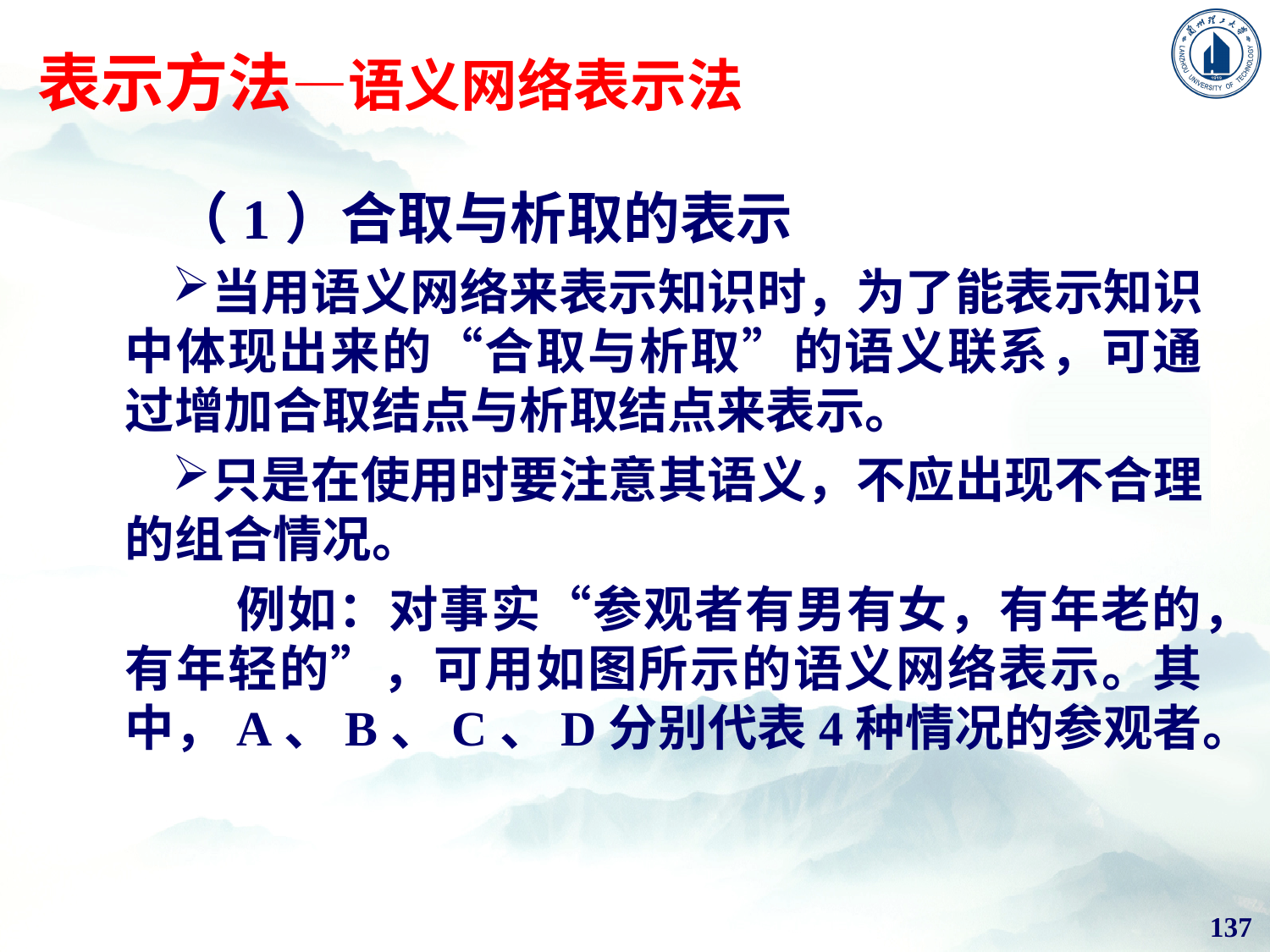

# 表示方法—语义网络表示法
（1）合取与析取的表示
当用语义网络来表示知识时，为了能表示知识中体现出来的“合取与析取”的语义联系，可通过增加合取结点与析取结点来表示。
只是在使用时要注意其语义，不应出现不合理的组合情况。
    例如：对事实“参观者有男有女，有年老的，有年轻的”，可用如图所示的语义网络表示。其中，A、B、C、D分别代表4种情况的参观者。
137